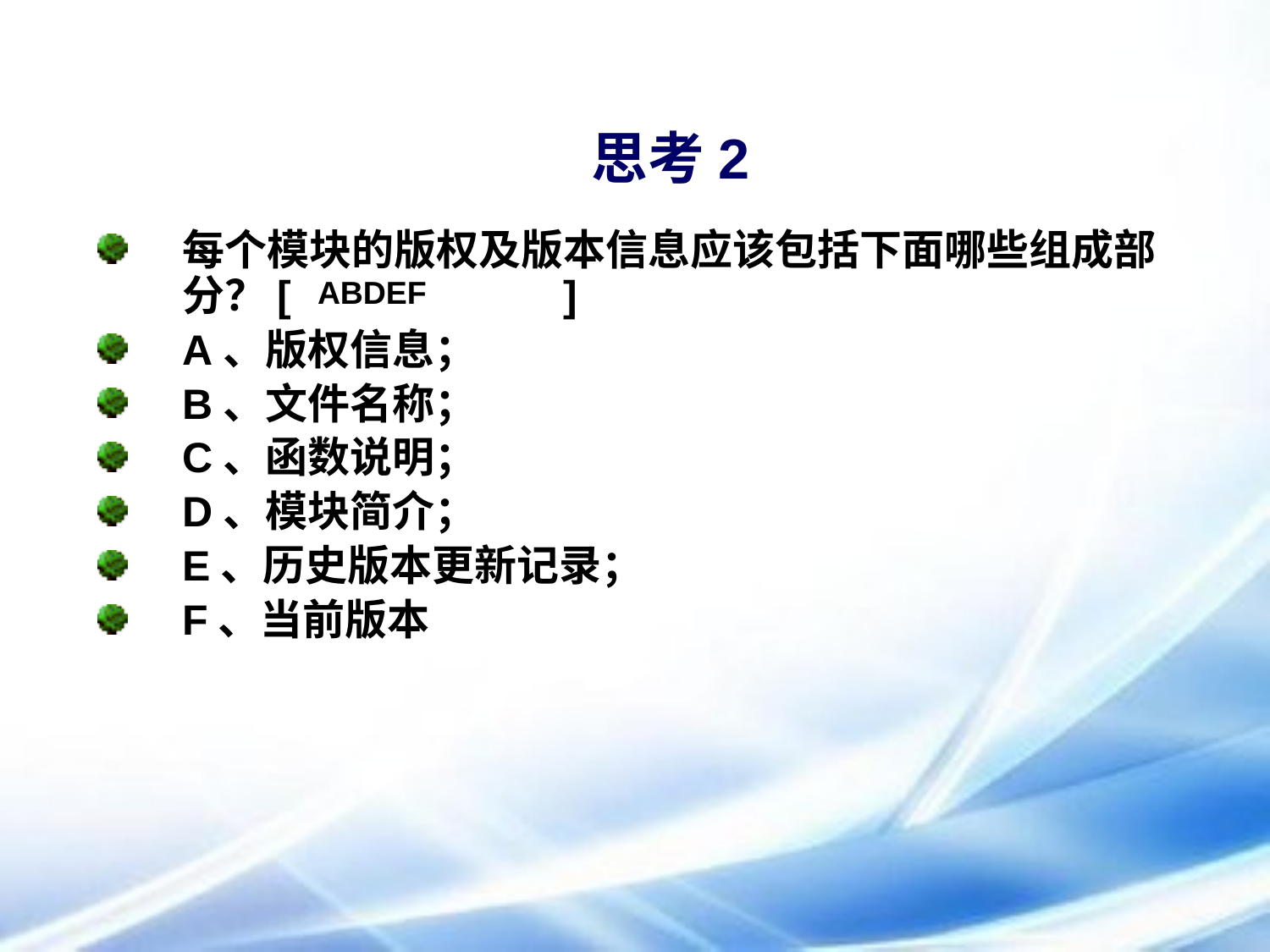

# 思考2
每个模块的版权及版本信息应该包括下面哪些组成部分？[			]
A、版权信息；
B、文件名称；
C、函数说明；
D、模块简介；
E、历史版本更新记录；
F、当前版本
ABDEF